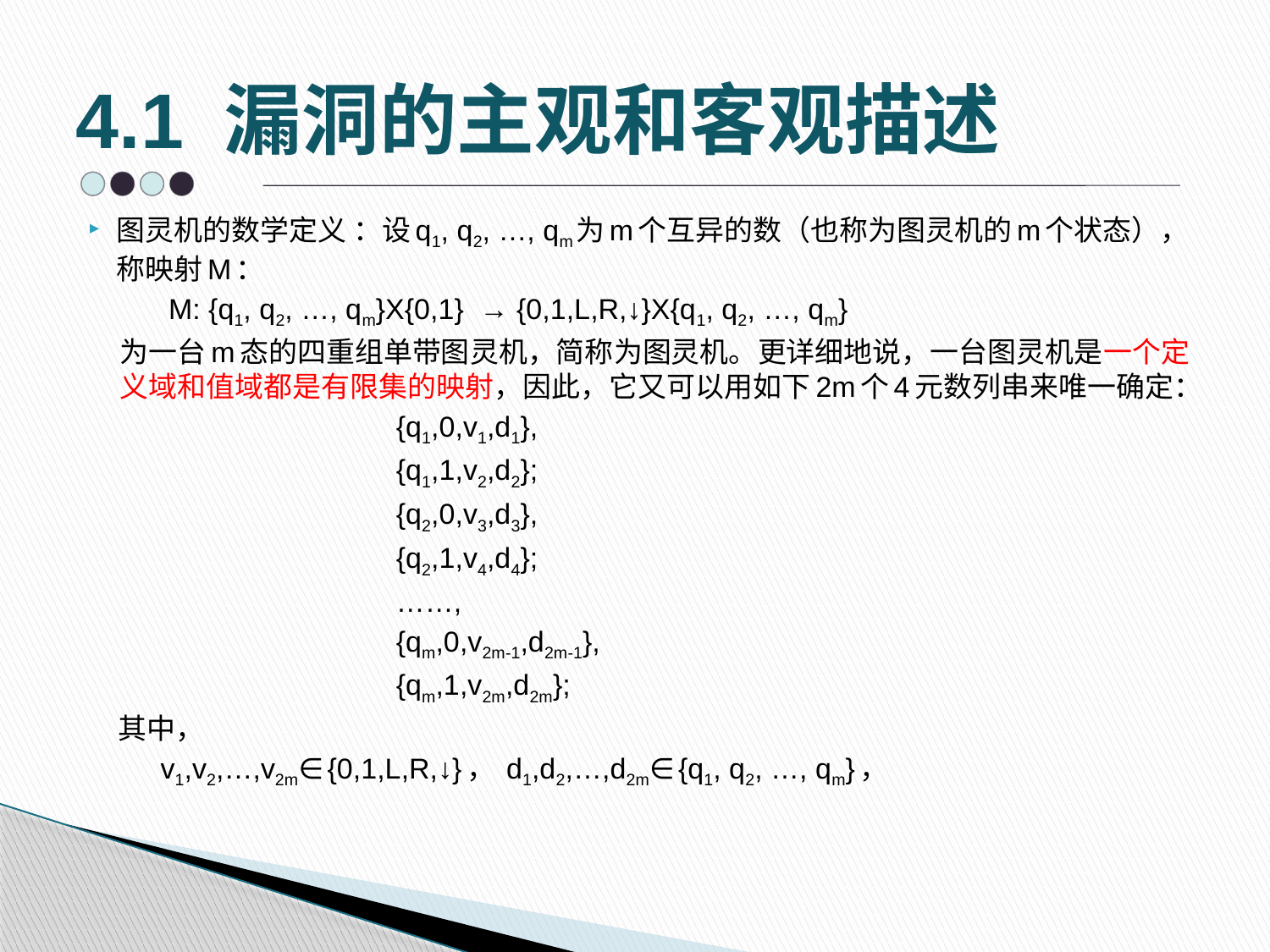

# 4.1 漏洞的主观和客观描述

图灵机的数学定义 ：设q1, q2, …, qm为m个互异的数（也称为图灵机的m个状态），称映射M：
          M: {q1, q2, …, qm}X{0,1}  → {0,1,L,R,↓}X{q1, q2, …, qm}
为一台m态的四重组单带图灵机，简称为图灵机。更详细地说，一台图灵机是一个定义域和值域都是有限集的映射，因此，它又可以用如下2m个4元数列串来唯一确定：
{q1,0,v1,d1},
{q1,1,v2,d2};
{q2,0,v3,d3},
{q2,1,v4,d4};
……,
{qm,0,v2m-1,d2m-1},
{qm,1,v2m,d2m};
    其中，
         v1,v2,…,v2m∈{0,1,L,R,↓}， d1,d2,…,d2m∈{q1, q2, …, qm}，